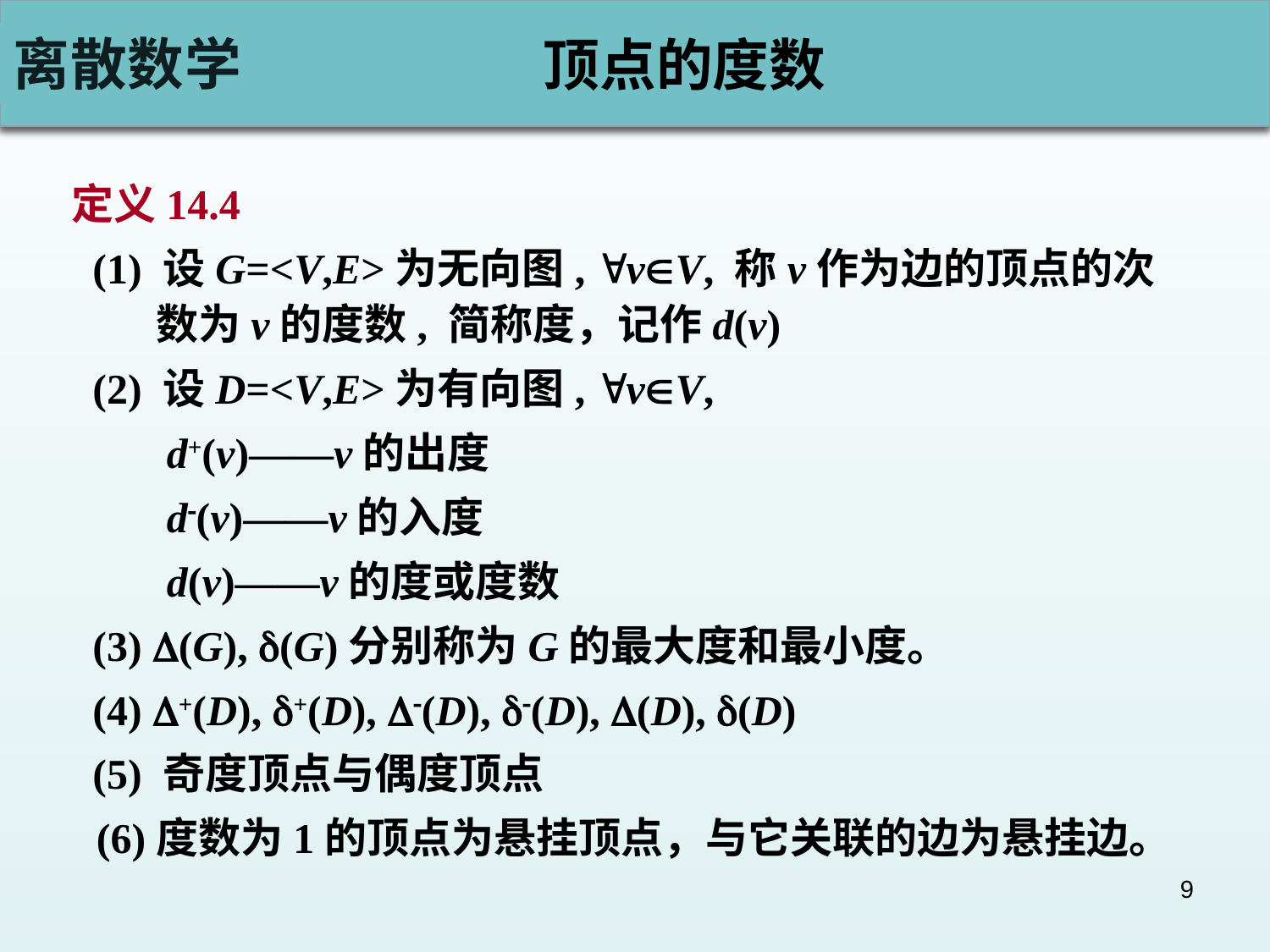

# 顶点的度数
定义14.4
  (1) 设G=<V,E>为无向图, ∀v∈V, 称v作为边的顶点的次数为v的度数, 简称度，记作d(v)
  (2) 设D=<V,E>为有向图, ∀v∈V,
         d+(v)——v的出度
         d−(v)——v的入度
         d(v)——v的度或度数
  (3) Δ(G), δ(G)分别称为G的最大度和最小度。
  (4) Δ+(D), δ+(D), Δ−(D), δ−(D), Δ(D), δ(D)
  (5) 奇度顶点与偶度顶点
(6)度数为1的顶点为悬挂顶点，与它关联的边为悬挂边。
9